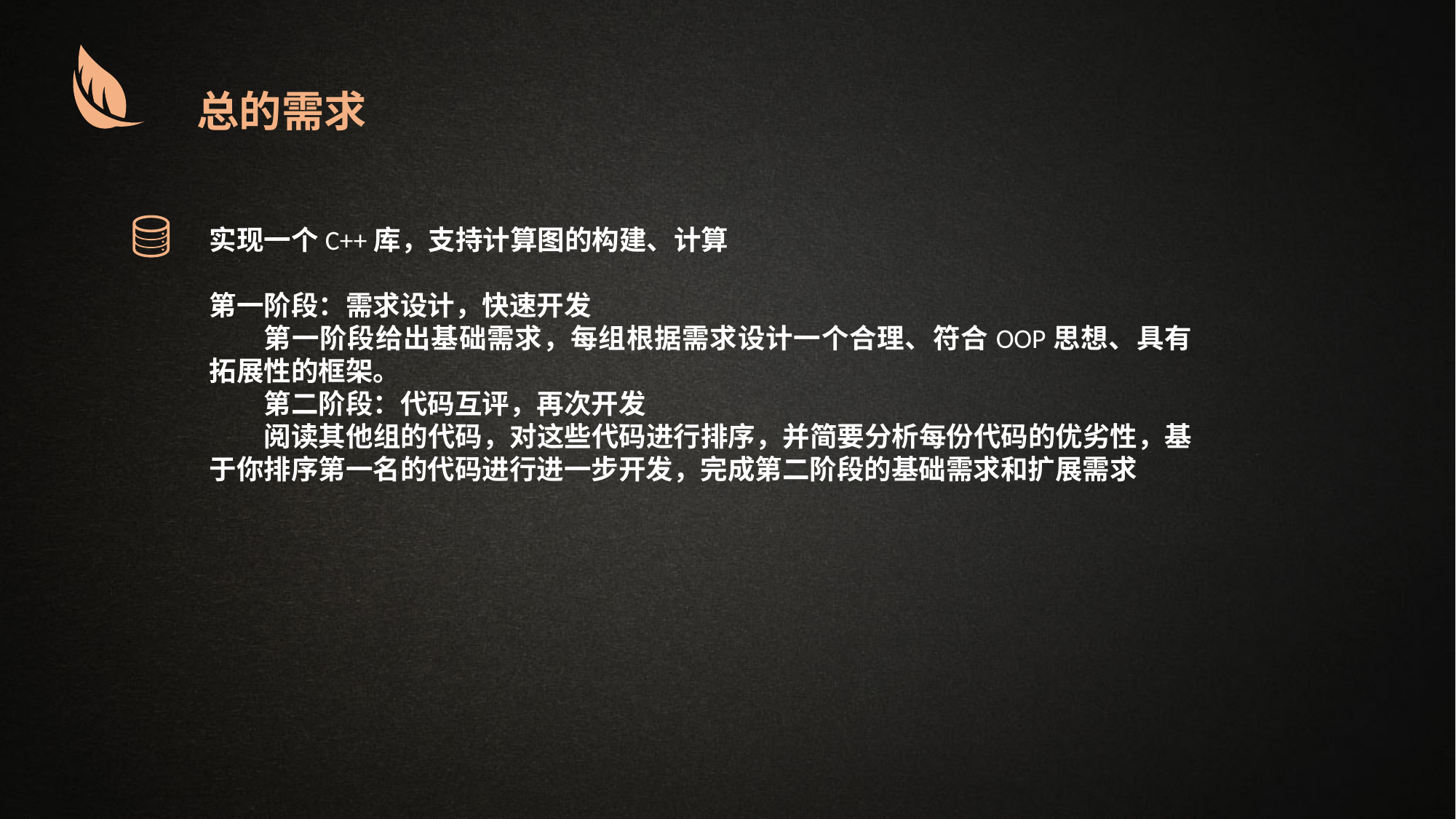

| 总的需求 |
| --- |

实现一个C++库，支持计算图的构建、计算

第一阶段：需求设计，快速开发
第一阶段给出基础需求，每组根据需求设计一个合理、符合OOP思想、具有拓展性的框架。
第二阶段：代码互评，再次开发
阅读其他组的代码，对这些代码进行排序，并简要分析每份代码的优劣性，基于你排序第一名的代码进行进一步开发，完成第二阶段的基础需求和扩展需求